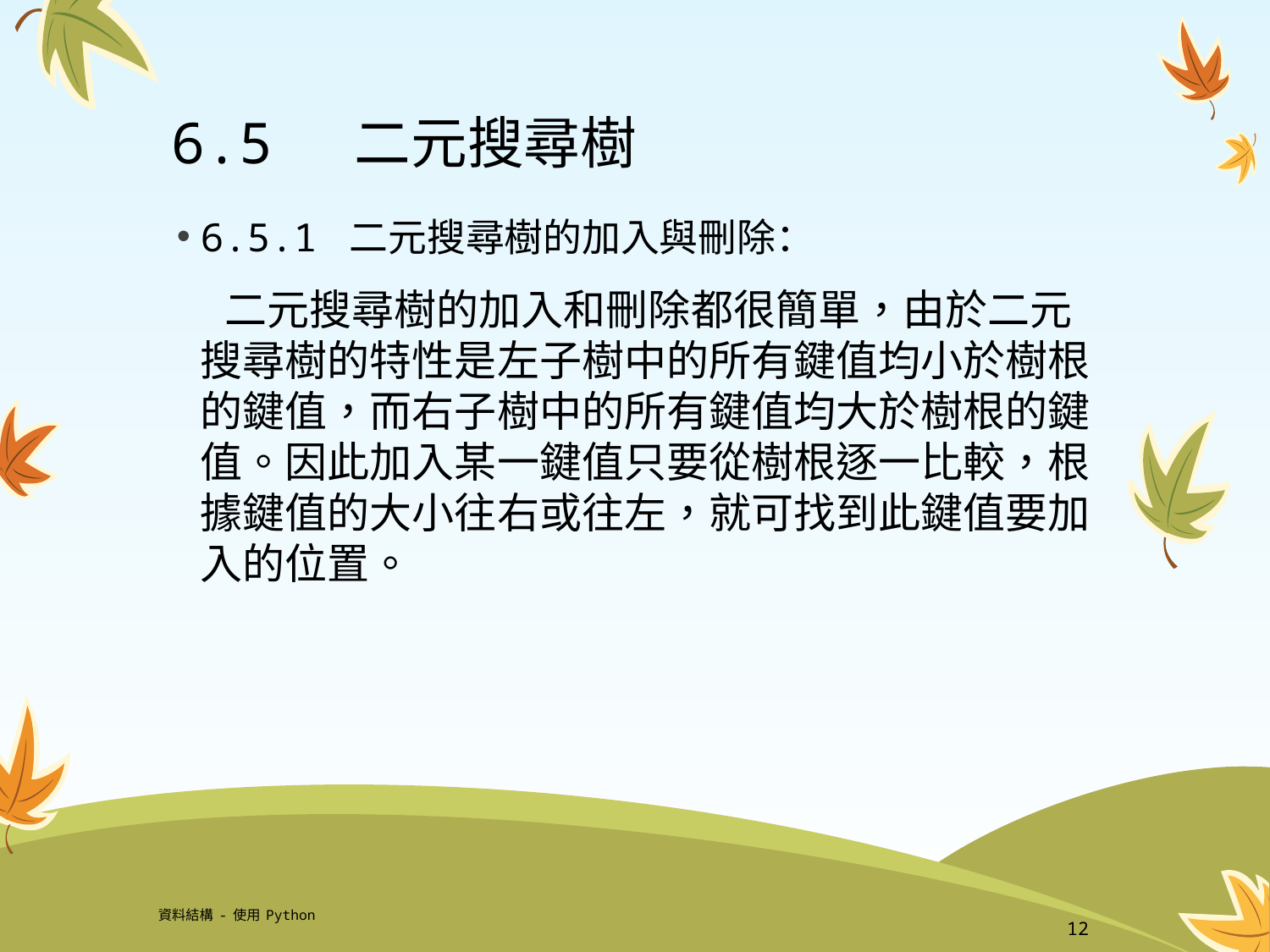

# 6.5  二元搜尋樹
6.5.1 二元搜尋樹的加入與刪除：
    二元搜尋樹的加入和刪除都很簡單，由於二元搜尋樹的特性是左子樹中的所有鍵值均小於樹根的鍵值，而右子樹中的所有鍵值均大於樹根的鍵值。因此加入某一鍵值只要從樹根逐一比較，根據鍵值的大小往右或往左，就可找到此鍵值要加入的位置。
資料結構-使用Python
12